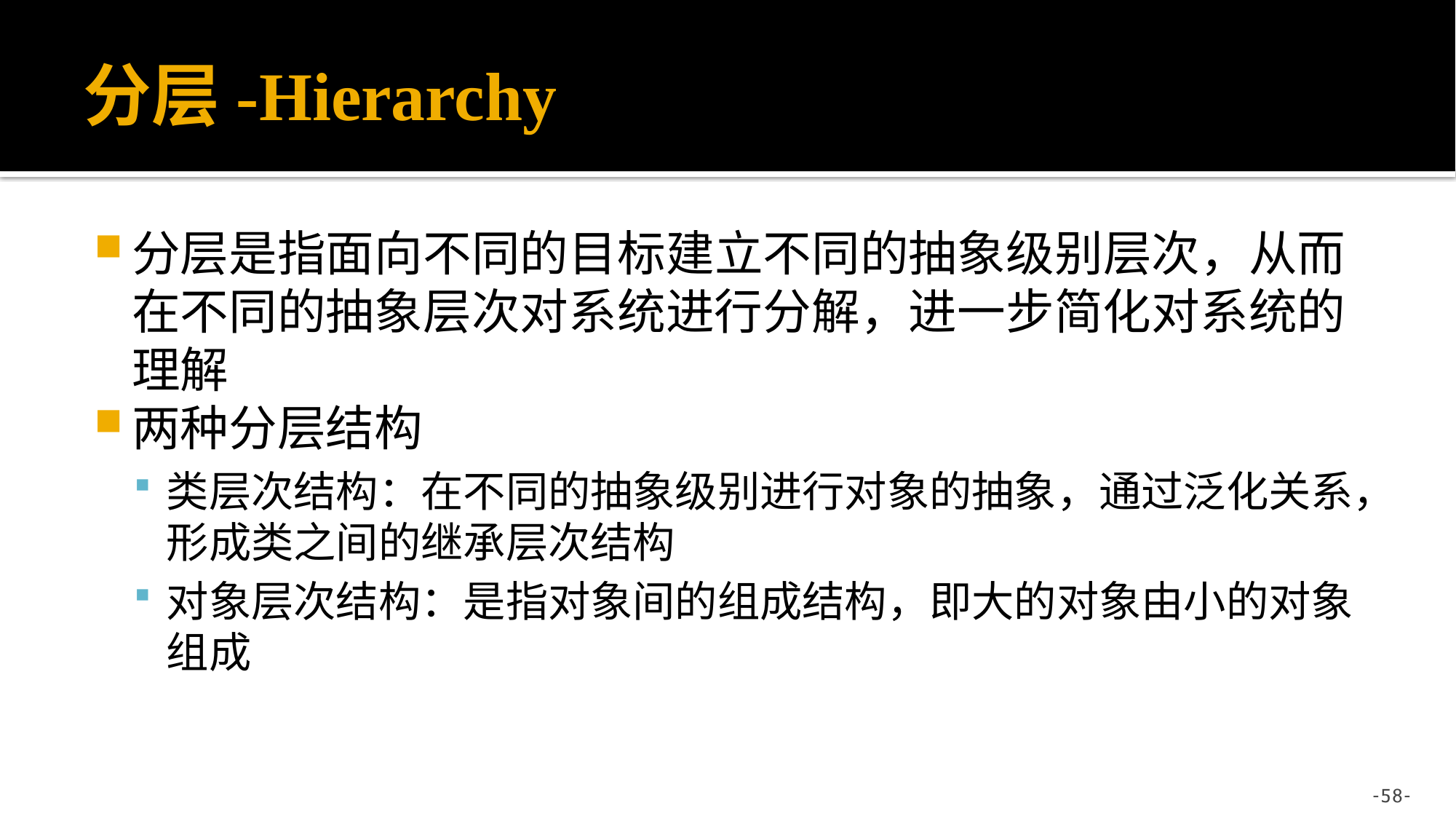

# 分层-Hierarchy
分层是指面向不同的目标建立不同的抽象级别层次，从而在不同的抽象层次对系统进行分解，进一步简化对系统的理解
两种分层结构
类层次结构：在不同的抽象级别进行对象的抽象，通过泛化关系，形成类之间的继承层次结构
对象层次结构：是指对象间的组成结构，即大的对象由小的对象组成
-58-